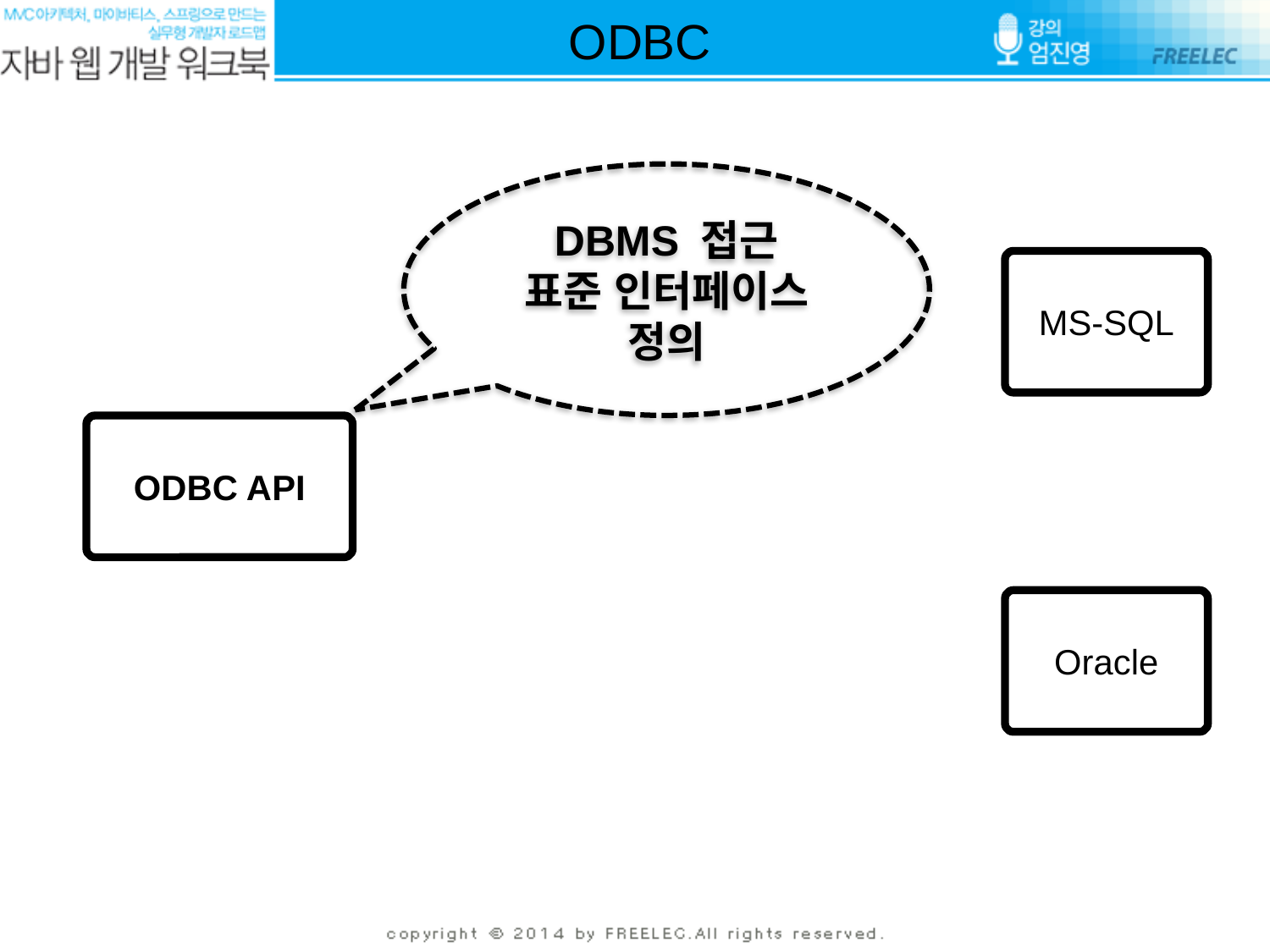

ODBC
DBMS 접근
표준 인터페이스 정의
MS-SQL
ODBC API
Oracle